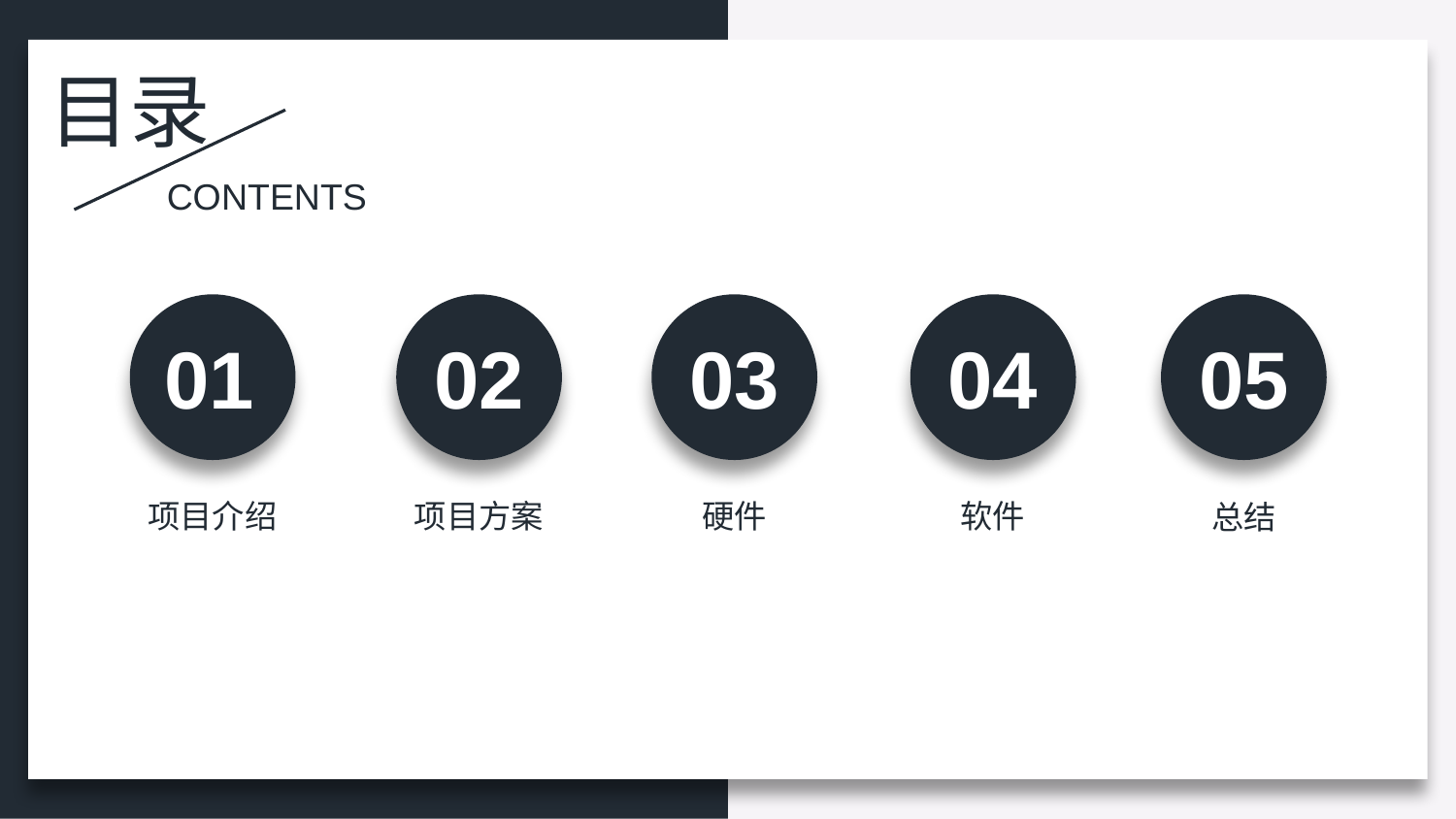

目录
CONTENTS

01
02
04
05
03
项目介绍
项目方案
硬件
软件
总结